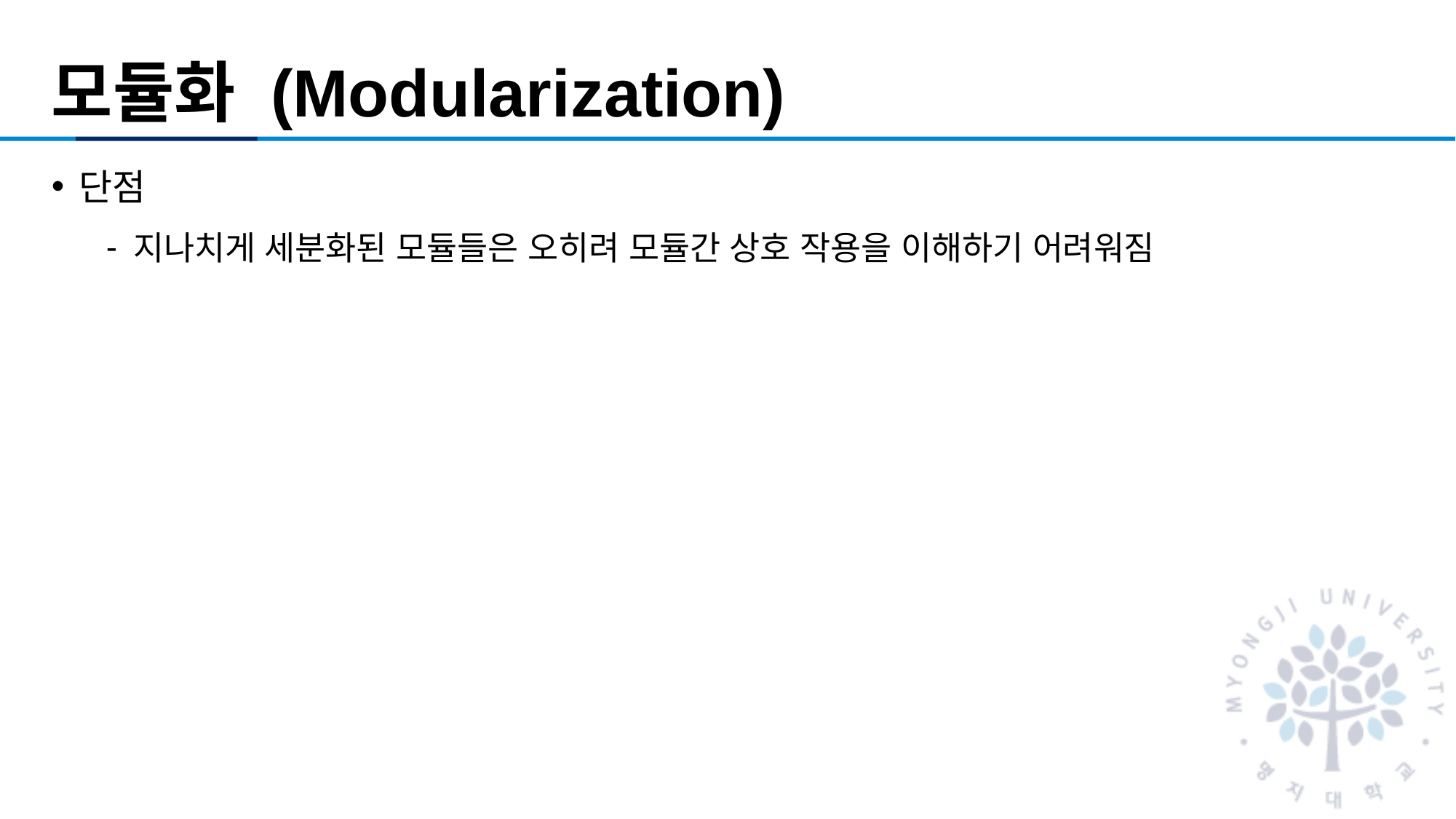

# 모듈화 (Modularization)
단점
지나치게 세분화된 모듈들은 오히려 모듈간 상호 작용을 이해하기 어려워짐